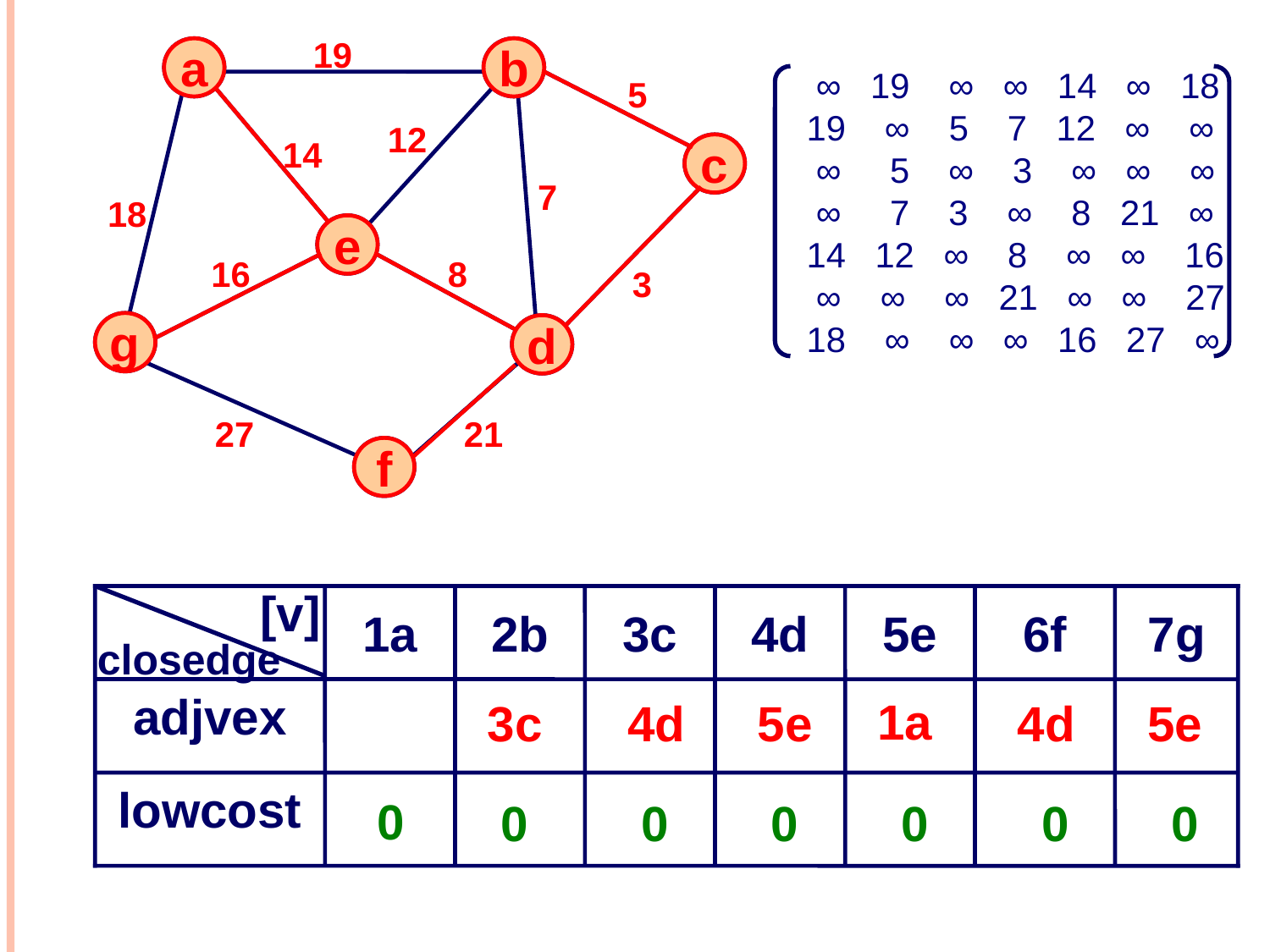

第 7 章  图
19
a
b
5

12
14
c
7
18

e
16
8

3
g
d

27
21
f
a
b
 ∞   19    ∞   ∞   14   ∞   18
19    ∞    5    7   12   ∞    ∞
 ∞     5    ∞    3    ∞   ∞    ∞
 ∞     7    3    ∞    8   21   ∞
14   12   ∞    8    ∞   ∞    16
 ∞    ∞    ∞   21   ∞   ∞    27
18    ∞    ∞   ∞   16   27   ∞

7.4  图的应用
c

③图的生成树与最小生成树
e
1.图的连通性问题

算法思想演示
算法一：普里姆算法 ( Prim )
g
d

f
[v]

1a

2b

3c

4d

5e

6f

7g

closedge
adjvex

lowcost

1a
3c
4d
5e
1a
4d
5e
4d
1a
5e
14
18
19
0
12
 7
3
8
21
16
 0
5
 0
 0
 0
 0
 0
71